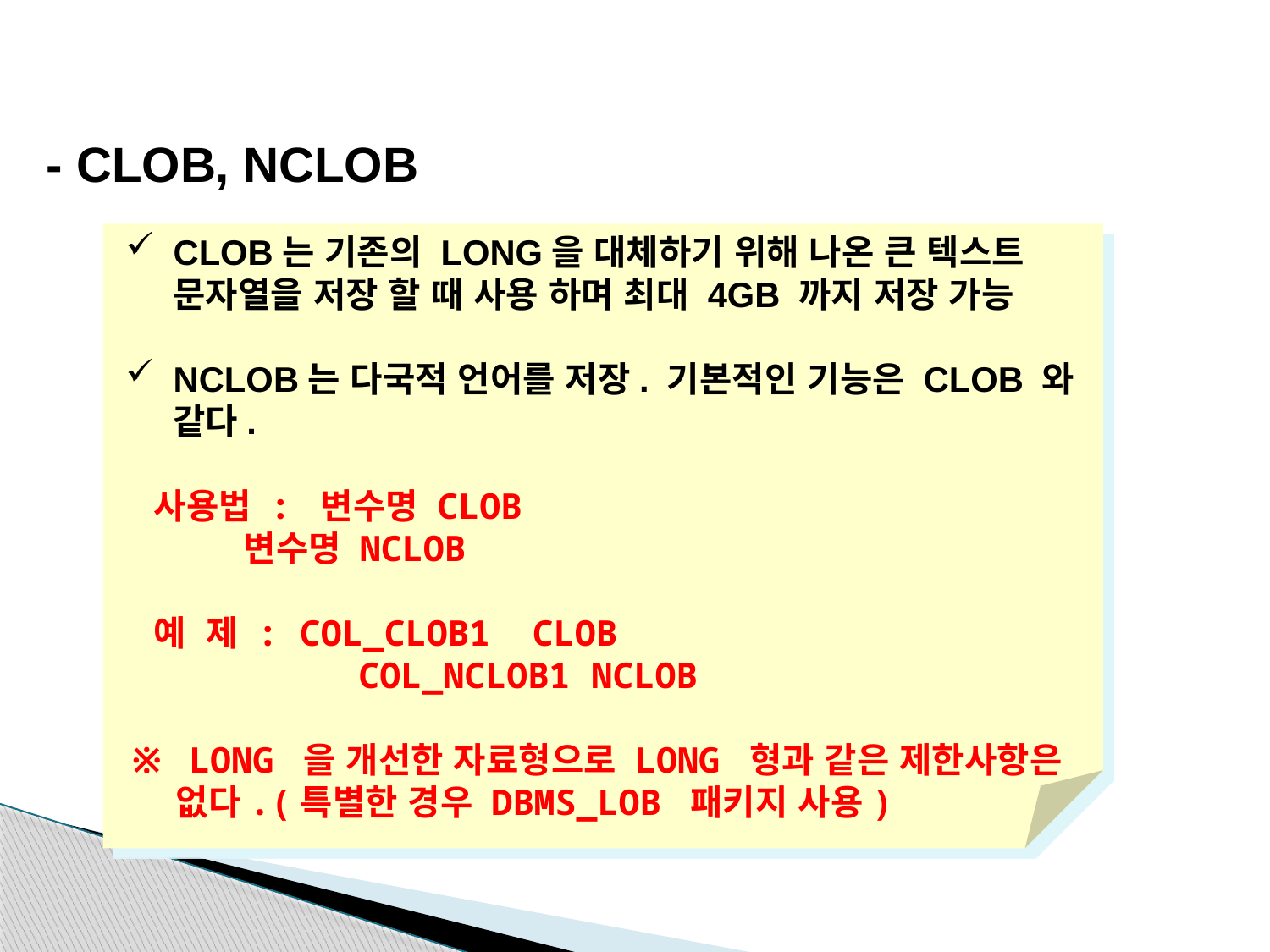

- CLOB, NCLOB
CLOB는 기존의 LONG을 대체하기 위해 나온 큰 텍스트 문자열을 저장 할 때 사용 하며 최대 4GB 까지 저장 가능

NCLOB는 다국적 언어를 저장. 기본적인 기능은 CLOB 와 같다.

  사용법 : 변수명 CLOB
           변수명 NCLOB

  예  제 : COL_CLOB1  CLOB
           COL_NCLOB1 NCLOB

※ LONG 을 개선한 자료형으로 LONG 형과 같은 제한사항은 없다.(특별한 경우 DBMS_LOB 패키지 사용)